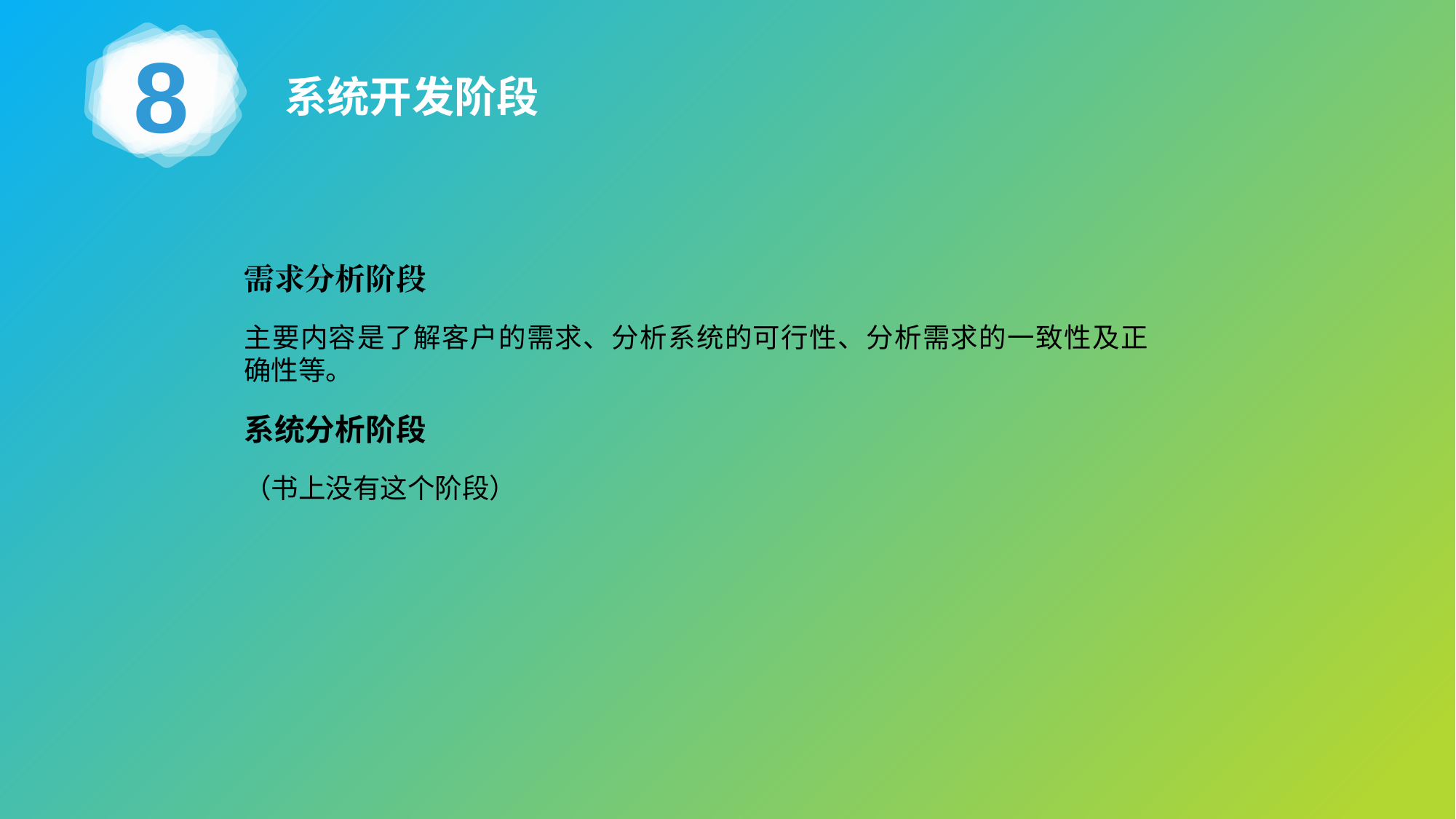

8

系统开发阶段
需求分析阶段
主要内容是了解客户的需求、分析系统的可行性、分析需求的一致性及正 确性等。
系统分析阶段
（书上没有这个阶段）